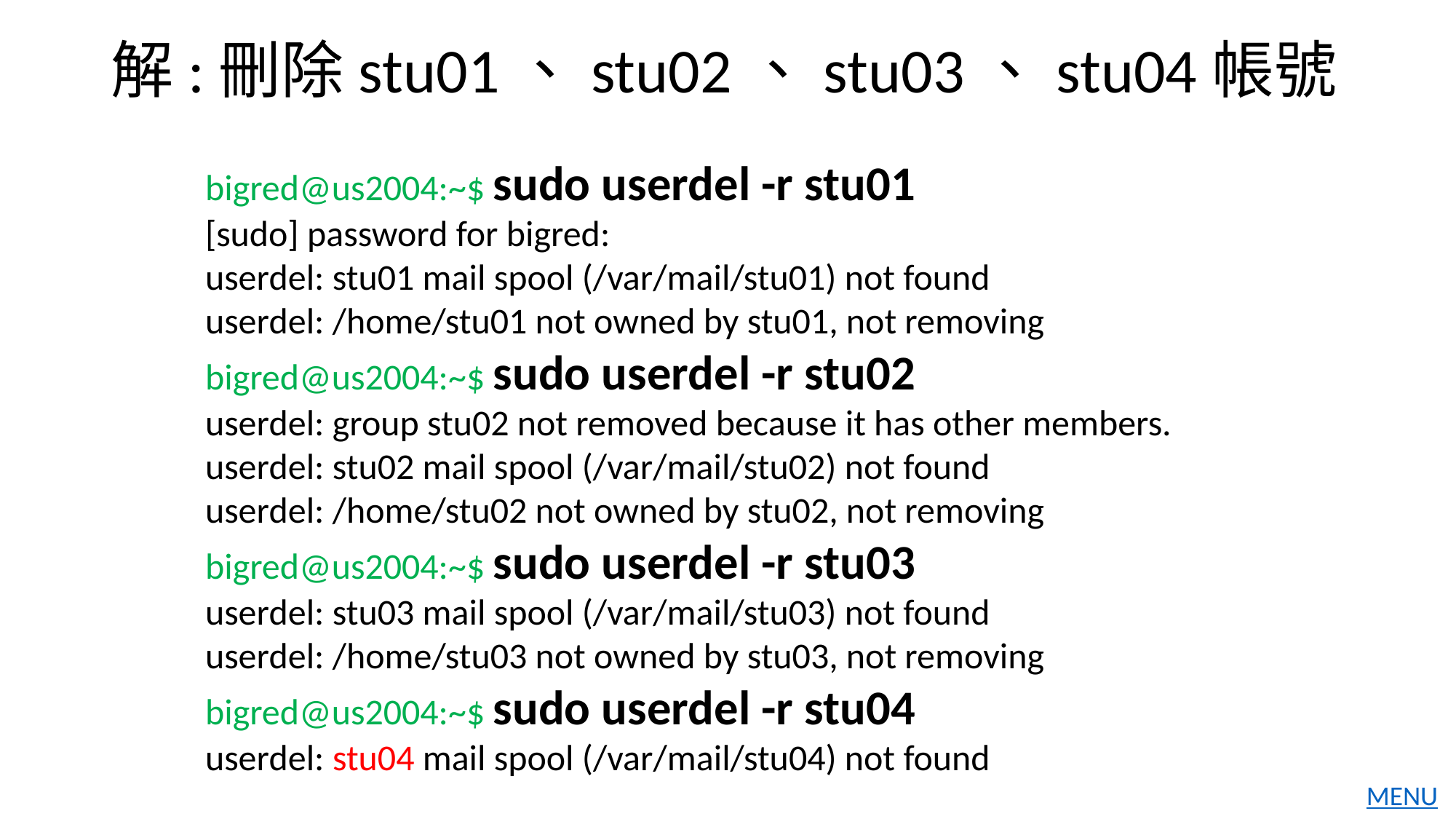

# 解:刪除stu01、stu02、stu03、stu04帳號
bigred@us2004:~$ sudo userdel -r stu01
[sudo] password for bigred:
userdel: stu01 mail spool (/var/mail/stu01) not found
userdel: /home/stu01 not owned by stu01, not removing
bigred@us2004:~$ sudo userdel -r stu02
userdel: group stu02 not removed because it has other members.
userdel: stu02 mail spool (/var/mail/stu02) not found
userdel: /home/stu02 not owned by stu02, not removing
bigred@us2004:~$ sudo userdel -r stu03
userdel: stu03 mail spool (/var/mail/stu03) not found
userdel: /home/stu03 not owned by stu03, not removing
bigred@us2004:~$ sudo userdel -r stu04
userdel: stu04 mail spool (/var/mail/stu04) not found